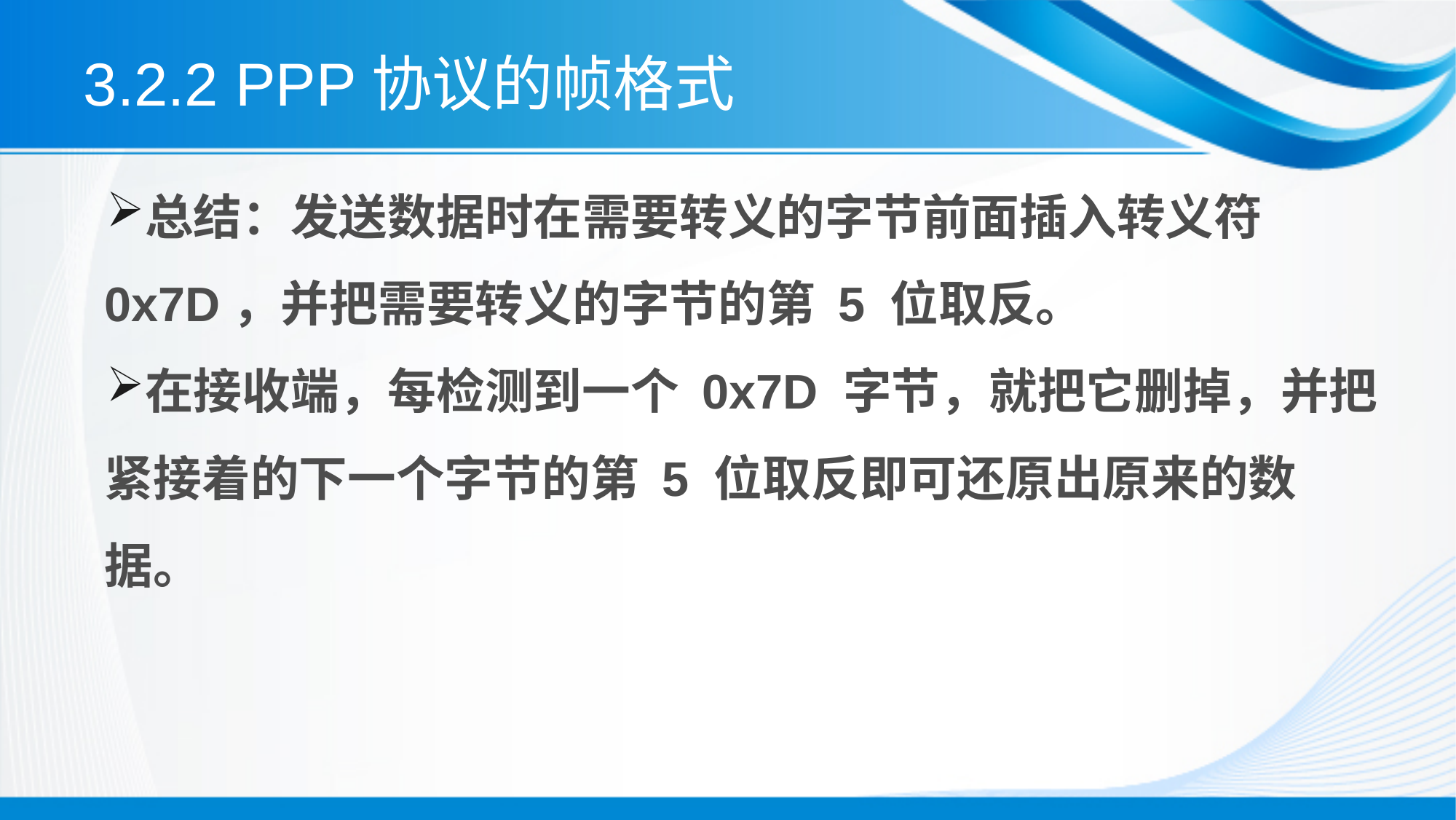

# 3.2.2 PPP协议的帧格式
总结：发送数据时在需要转义的字节前面插入转义符 0x7D，并把需要转义的字节的第 5 位取反。
在接收端，每检测到一个 0x7D 字节，就把它删掉，并把紧接着的下一个字节的第 5 位取反即可还原出原来的数据。